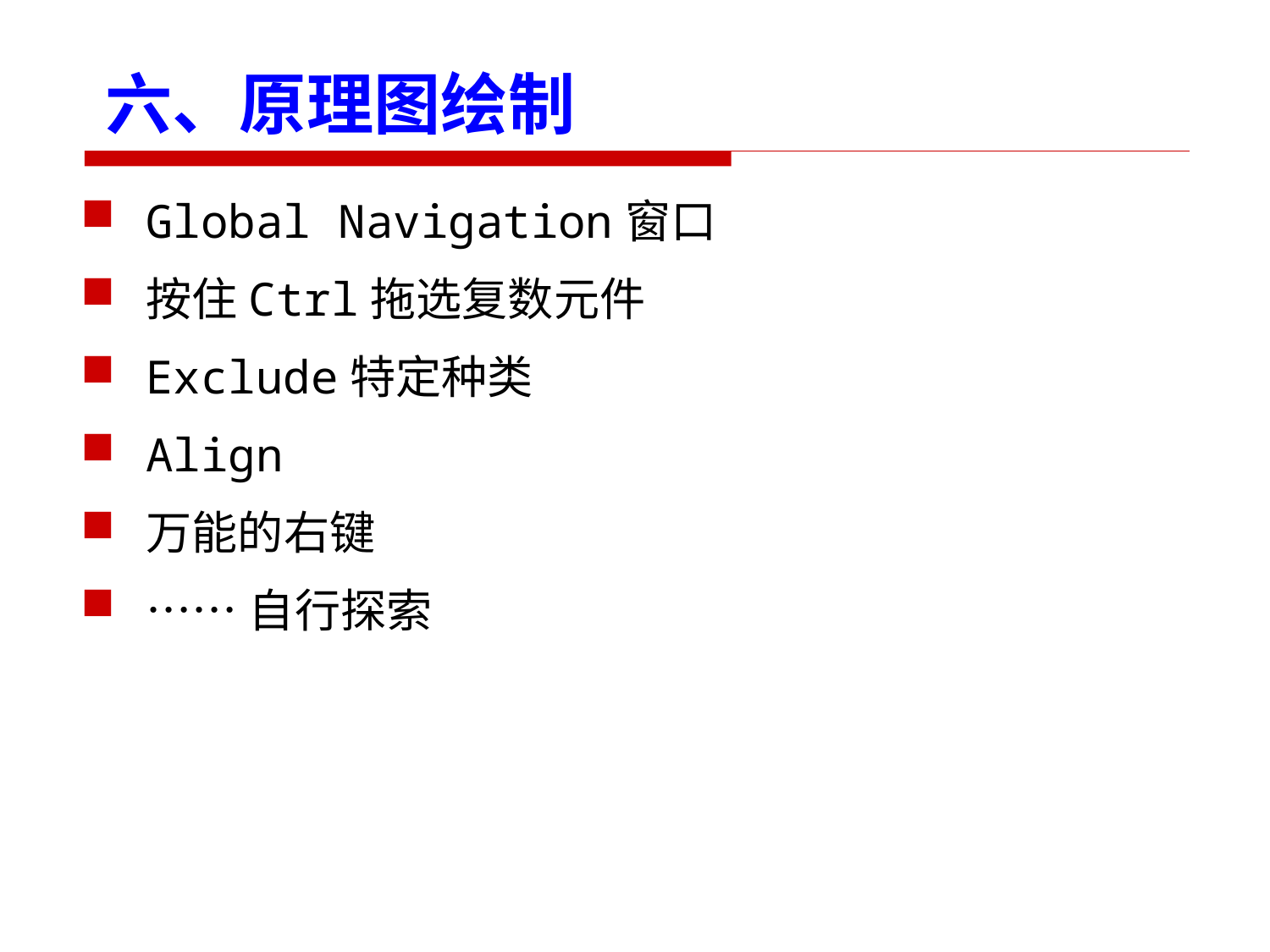

六、原理图绘制

Global Navigation窗口
按住Ctrl拖选复数元件
Exclude特定种类
Align
万能的右键
……自行探索